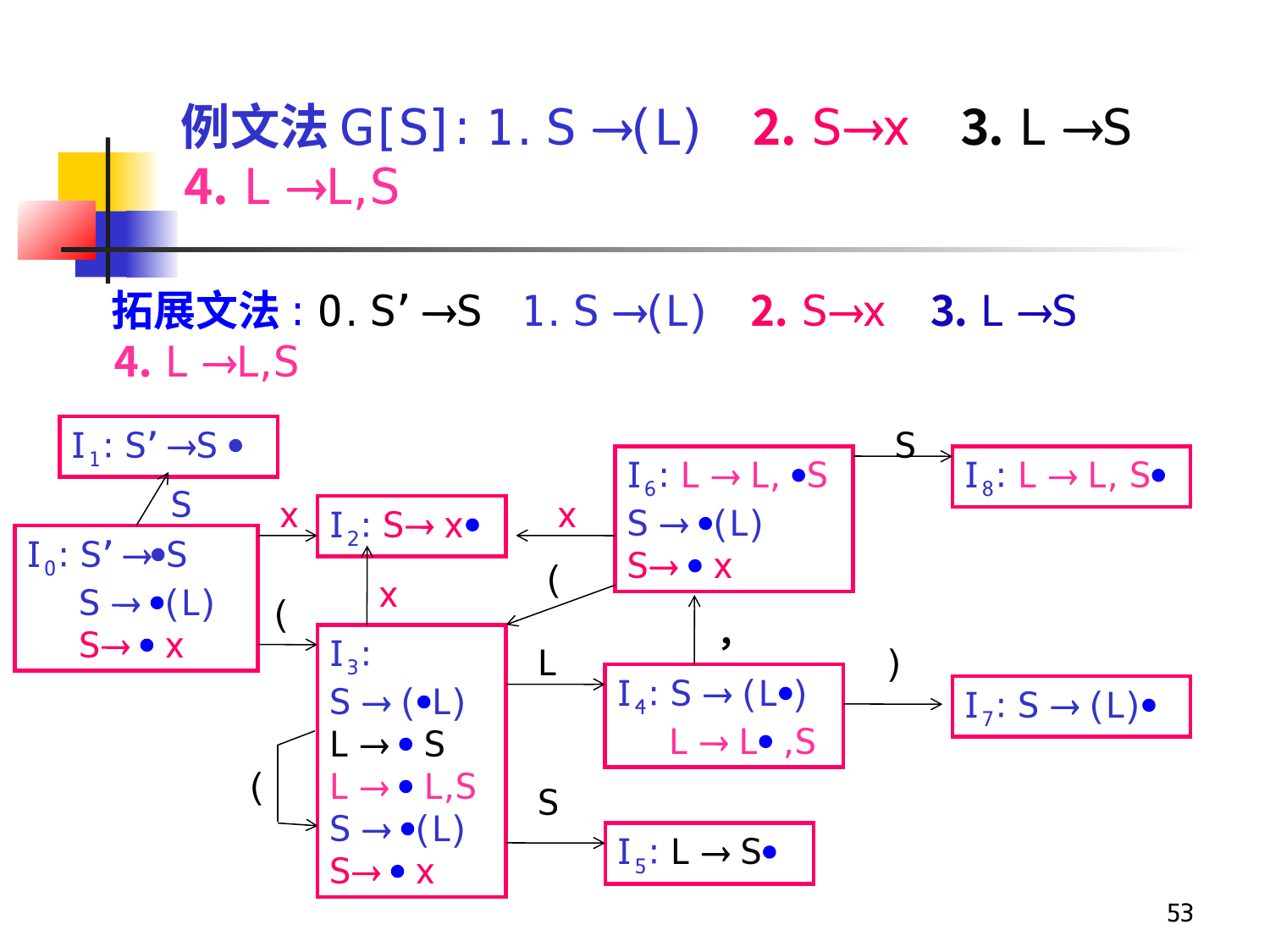

例文法G[S]: 1. S →(L)   ⒉ S→x   ⒊ L →S    ⒋ L →L,S
拓展文法: 0. S’ →S   1. S →(L)   ⒉ S→x   ⒊ L →S    ⒋ L →L,S
I1: S’ →S •
S
I6: L → L, •S
S → •(L)
S→ • x
I8: L → L, S•
S
x
x
I2: S→ x•
I0: S’ →•S
     S → •(L)
     S→ • x
x
(
I3:
S → (•L)
L → • S   L → • L,S
S → •(L)
S→ • x
L
)
I4: S → (L•)
     L → L• ,S
I7: S → (L)•
S
I5: L → S•
，
(
(
53